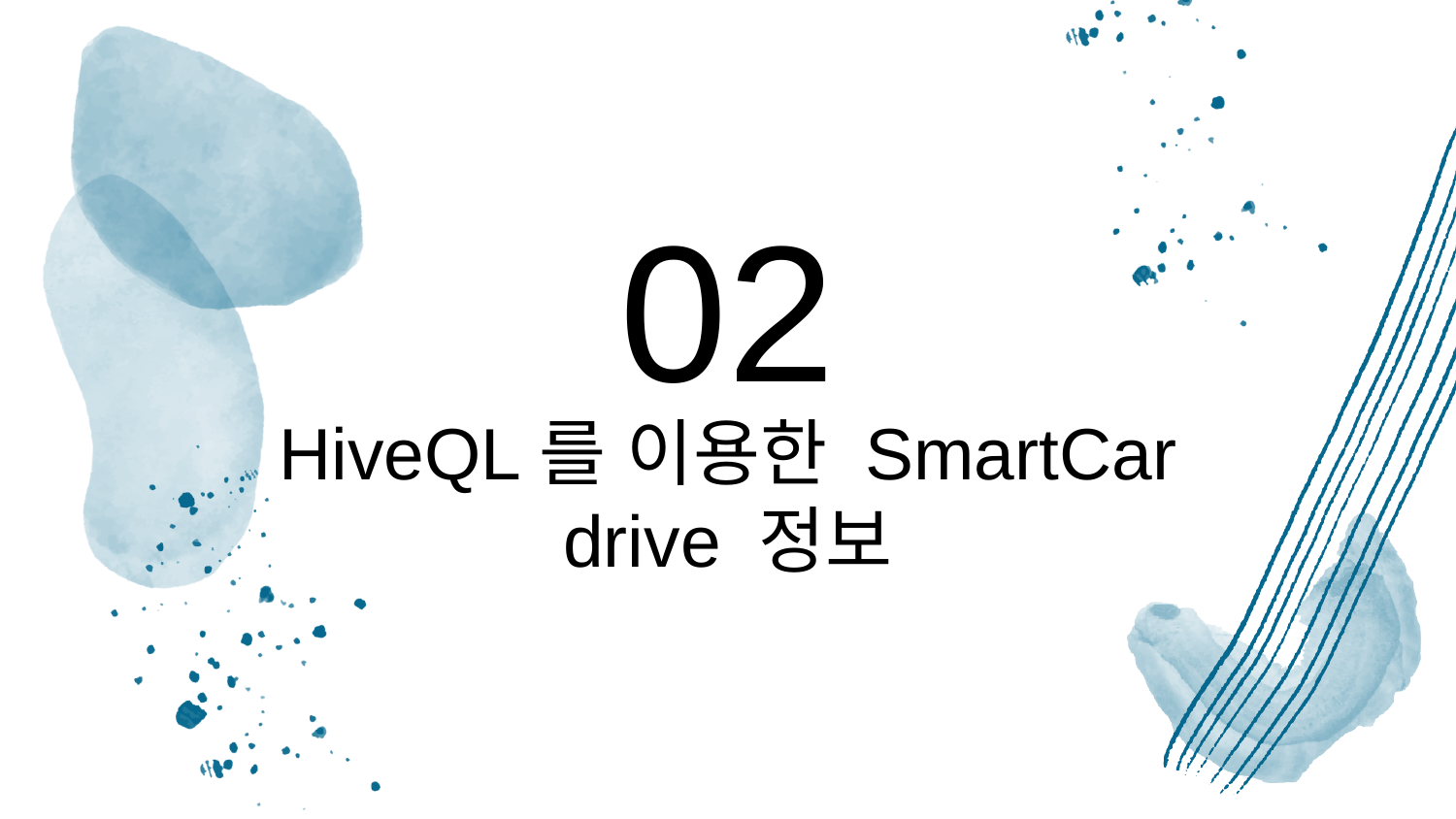

02
# HiveQL를 이용한 SmartCar drive 정보